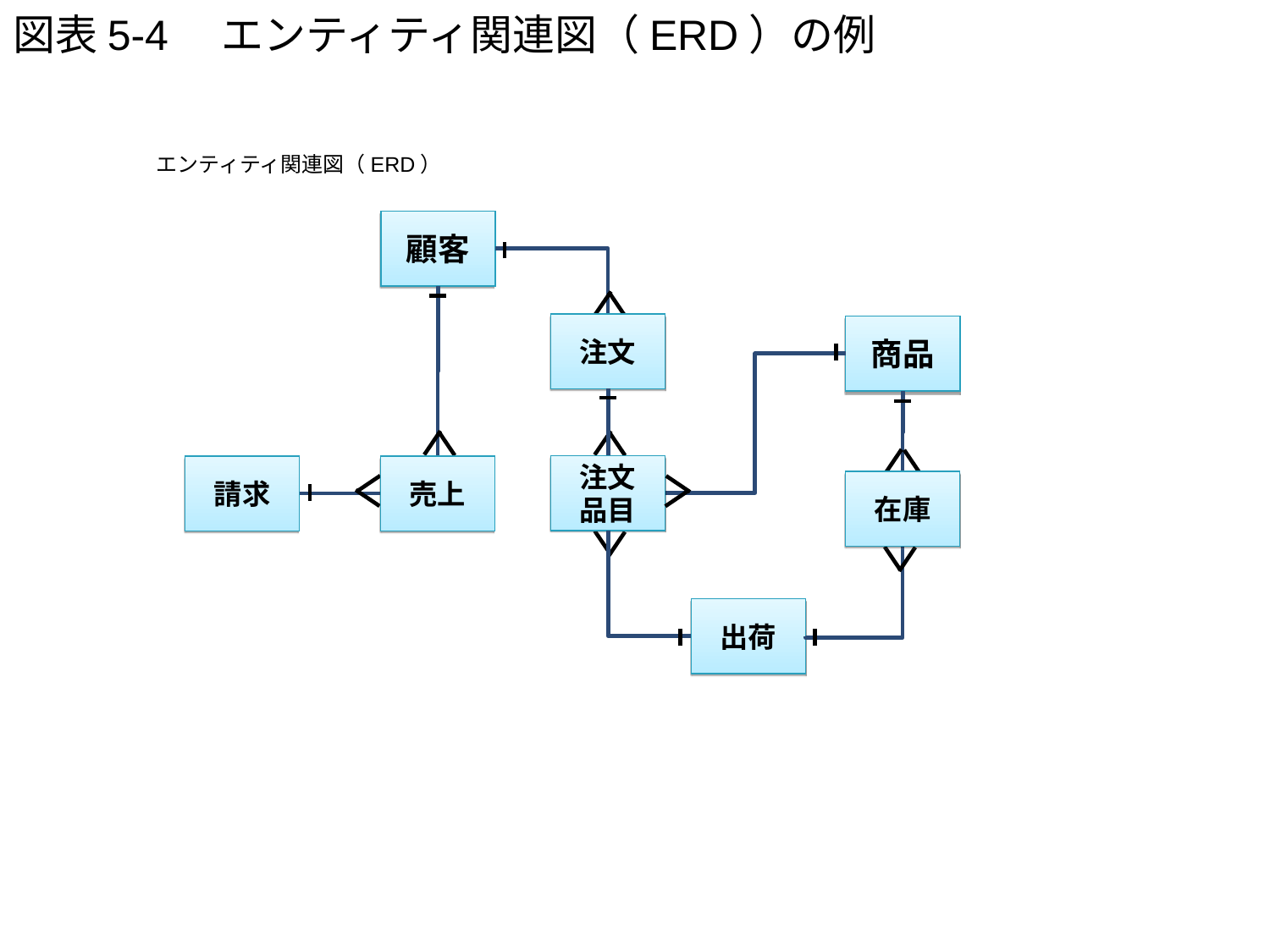

# 図表5-4　エンティティ関連図（ERD）の例
エンティティ関連図（ERD）
顧客
注文
商品
注文
品目
請求
売上
在庫
出荷